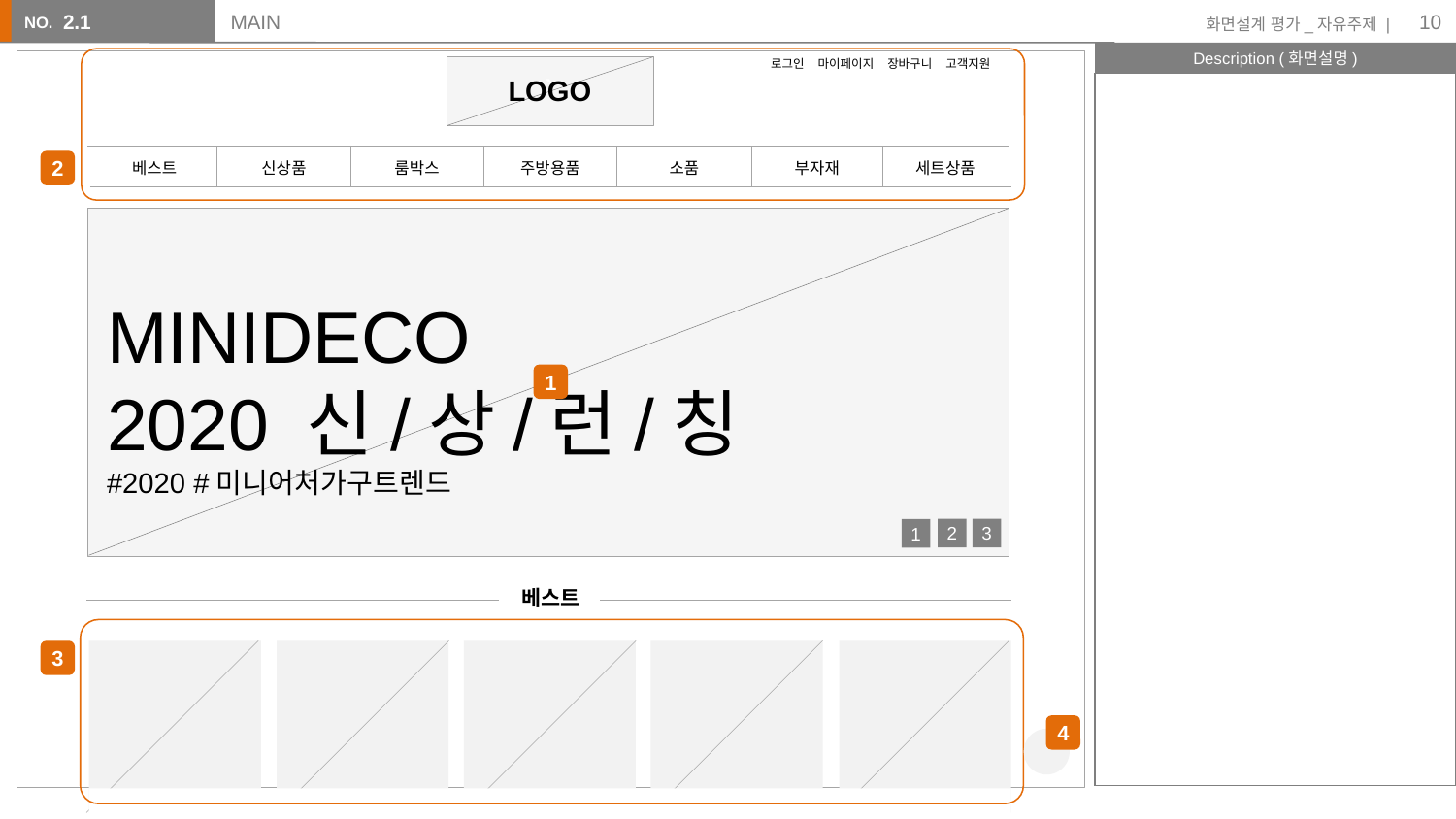

10
# MAIN
2.1

로그인    마이페이지    장바구니    고객지원

`
LOGO

베스트
룸박스
세트상품
2
신상품
주방용품
소품
부자재
`
MINIDECO
2020 신/상/런/칭
#2020 #미니어처가구트렌드
1
2
3
1
베스트

3

4